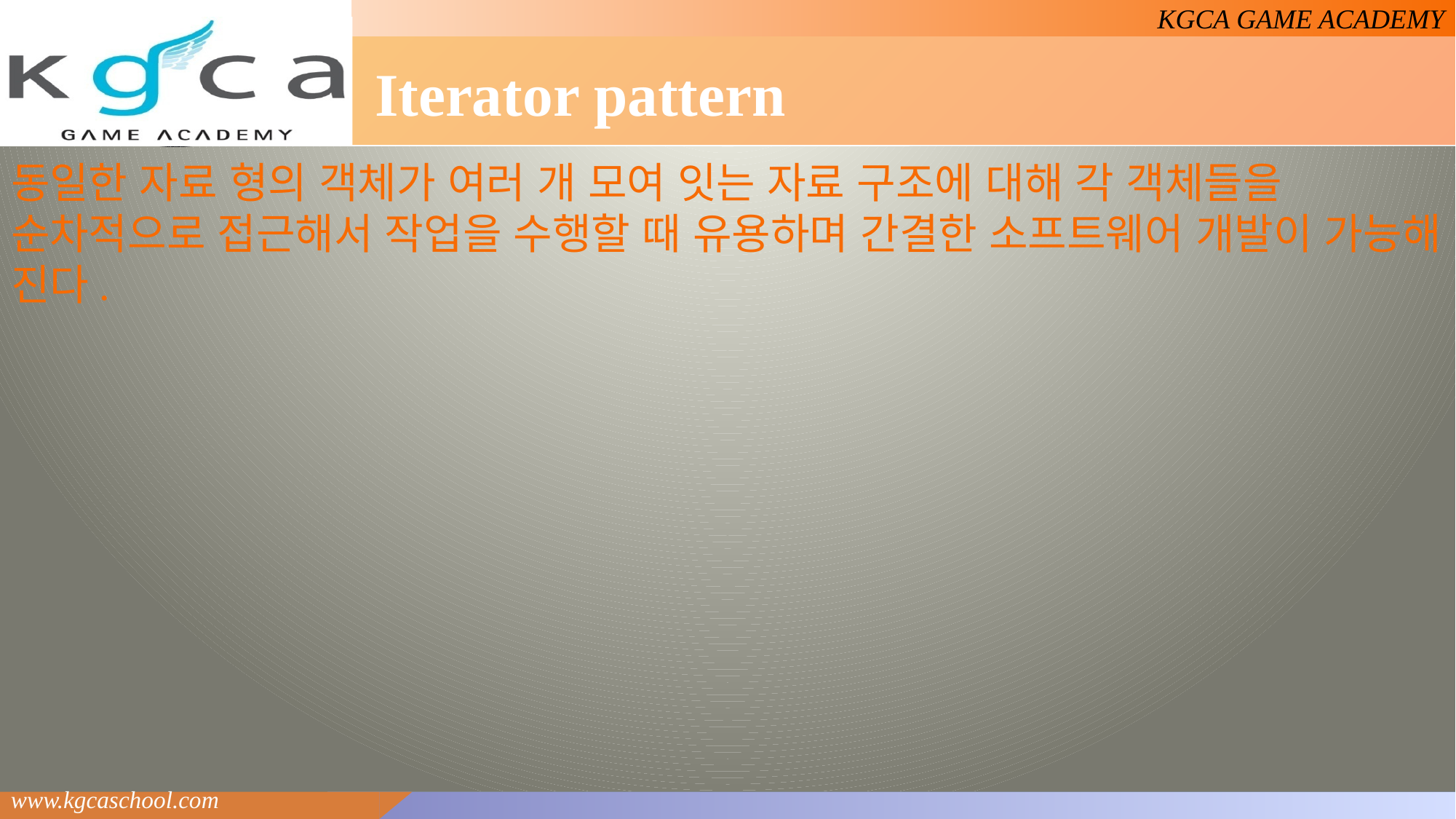

# Iterator pattern
동일한 자료 형의 객체가 여러 개 모여 잇는 자료 구조에 대해 각 객체들을 순차적으로 접근해서 작업을 수행할 때 유용하며 간결한 소프트웨어 개발이 가능해 진다.